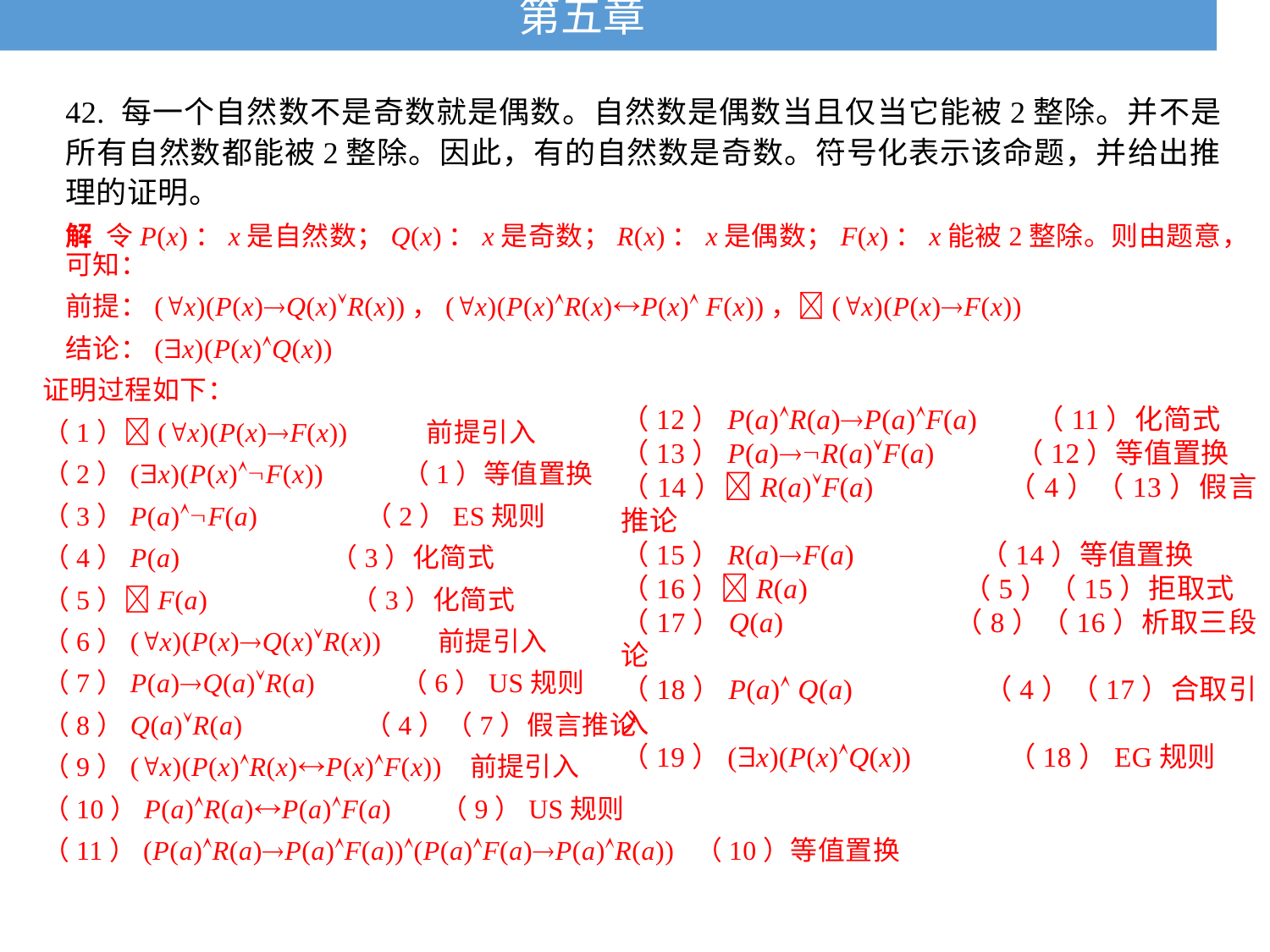

# 第五章
42. 每一个自然数不是奇数就是偶数。自然数是偶数当且仅当它能被2整除。并不是所有自然数都能被2整除。因此，有的自然数是奇数。符号化表示该命题，并给出推理的证明。
解  令P(x)：x是自然数；Q(x)：x是奇数；R(x)：x是偶数；F(x)：x能被2整除。则由题意，可知：
前提：(∀x)(P(x)→Q(x)∨R(x))，(∀x)(P(x)∧R(x)↔P(x)∧ F(x))，¬(∀x)(P(x)→F(x))
结论：(∃x)(P(x)∧Q(x))
证明过程如下：
（1）¬(∀x)(P(x)→F(x))          前提引入
（2）(∃x)(P(x)∧¬F(x))          （1）等值置换
（3）P(a)∧¬F(a)              （2）ES规则
（4）P(a)                    （3）化简式
（5）¬F(a)                   （3）化简式
（6）(∀x)(P(x)→Q(x)∨R(x))       前提引入
（7）P(a)→Q(a)∨R(a)           （6）US规则
（8）Q(a)∨R(a)                （4）（7）假言推论
（9）(∀x)(P(x)∧R(x)↔P(x)∧F(x))   前提引入
（10）P(a)∧R(a)↔P(a)∧F(a)      （9）US规则
（11）(P(a)∧R(a)→P(a)∧F(a))∧(P(a)∧F(a)→P(a)∧R(a))  （10）等值置换
（12）P(a)∧R(a)→P(a)∧F(a)       （11）化简式
（13）P(a)→¬R(a)∨F(a)          （12）等值置换
（14）¬R(a)∨F(a)               （4）（13）假言推论
（15）R(a)→F(a)                （14）等值置换
（16）¬R(a)                    （5）（15）拒取式
（17）Q(a)                     （8）（16）析取三段论
（18）P(a)∧ Q(a)                （4）（17）合取引入
（19）(∃x)(P(x)∧Q(x))            （18）EG规则